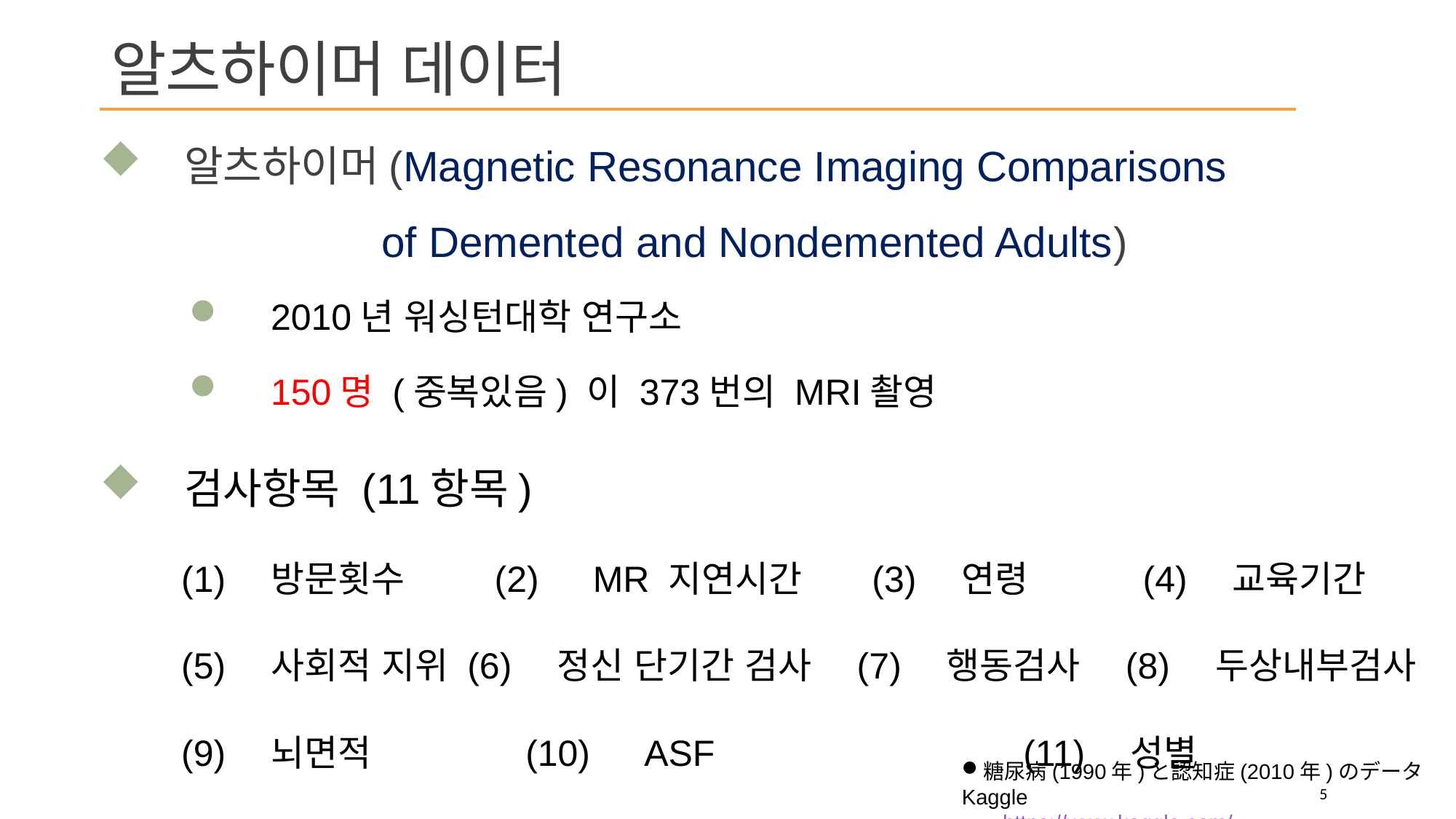

# 알츠하이머 데이터
　알츠하이머(Magnetic Resonance Imaging Comparisons 				　of Demented and Nondemented Adults)
　2010년 워싱턴대학 연구소
　150명 (중복있음) 이 373번의 MRI촬영
　검사항목 (11항목)
　　(1)　방문횟수　　 (2)　MR 지연시간　   (3)　연령　　    (4)　교육기간
　　(5)　사회적 지위 (6)　정신 단기간 검사　(7)　행동검사　(8)　두상내부검사
　　(9)　뇌면적　　　　(10)　ASF　　　　　　　　(11)　성별

糖尿病(1990年)と認知症(2010年)のデータ　Kaggle
 　 https://www.kaggle.com/
5